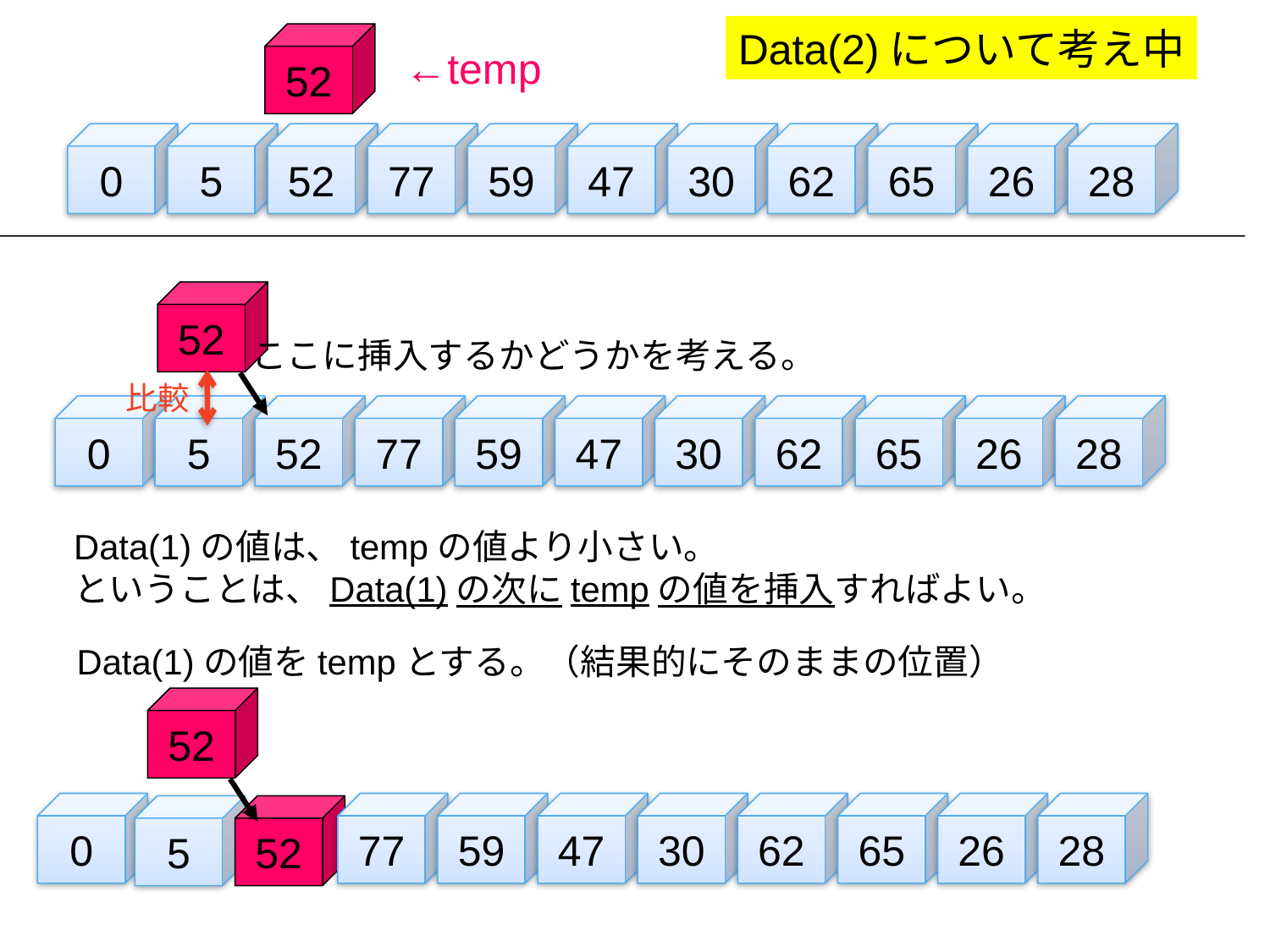

Data(2)について考え中
52
←temp
0
5
52
77
59
47
30
62
65
26
28

52
ここに挿入するかどうかを考える。
比較

0
5
52
77
59
47
30
62
65
26
28
Data(1)の値は、tempの値より小さい。
ということは、Data(1)の次にtempの値を挿入すればよい。
Data(1)の値をtempとする。（結果的にそのままの位置）
52

0
77
59
47
30
62
65
26
28
5
52